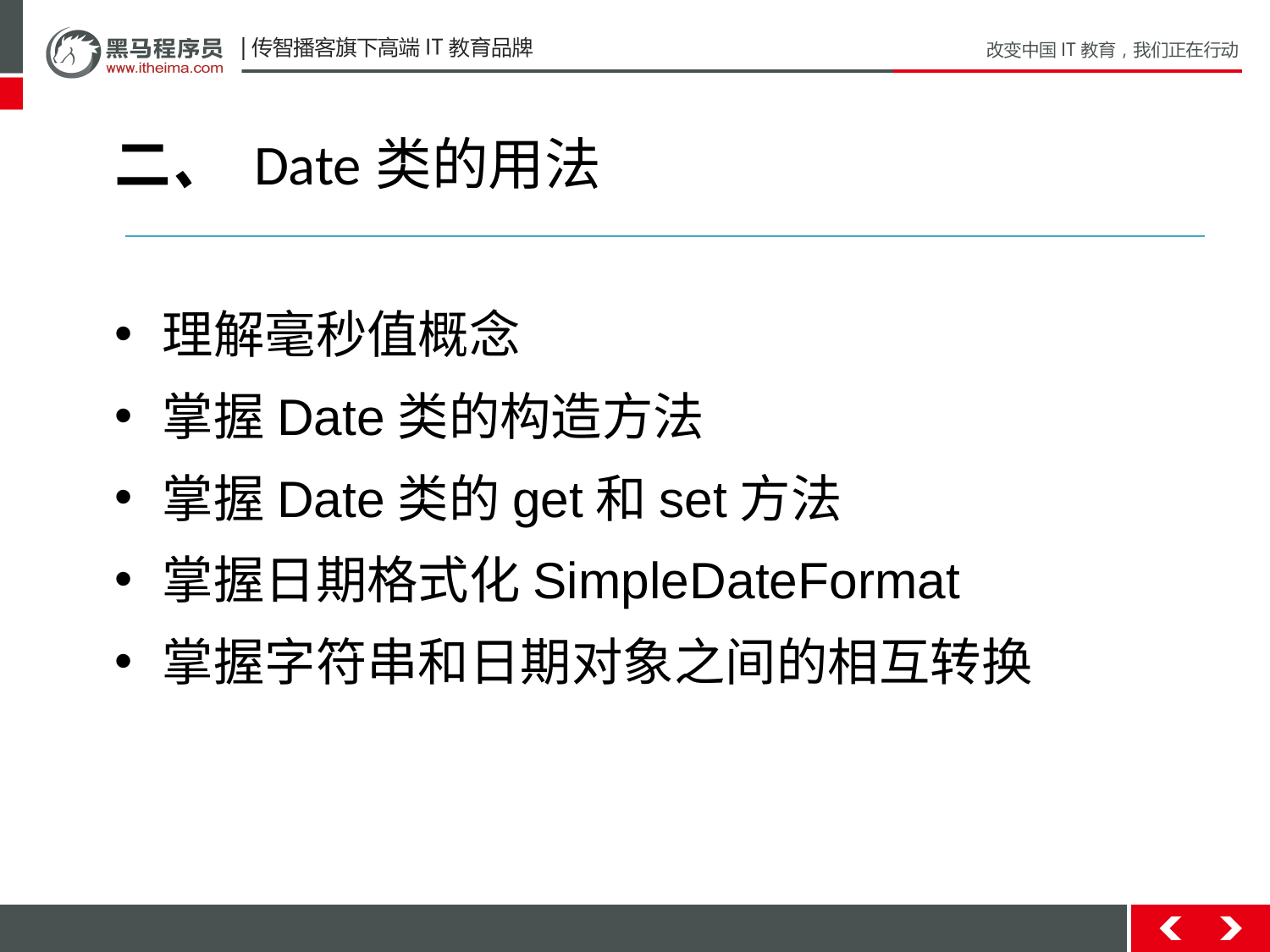

二、 Date类的用法
理解毫秒值概念
掌握Date类的构造方法
掌握Date类的get和set方法
掌握日期格式化SimpleDateFormat
掌握字符串和日期对象之间的相互转换